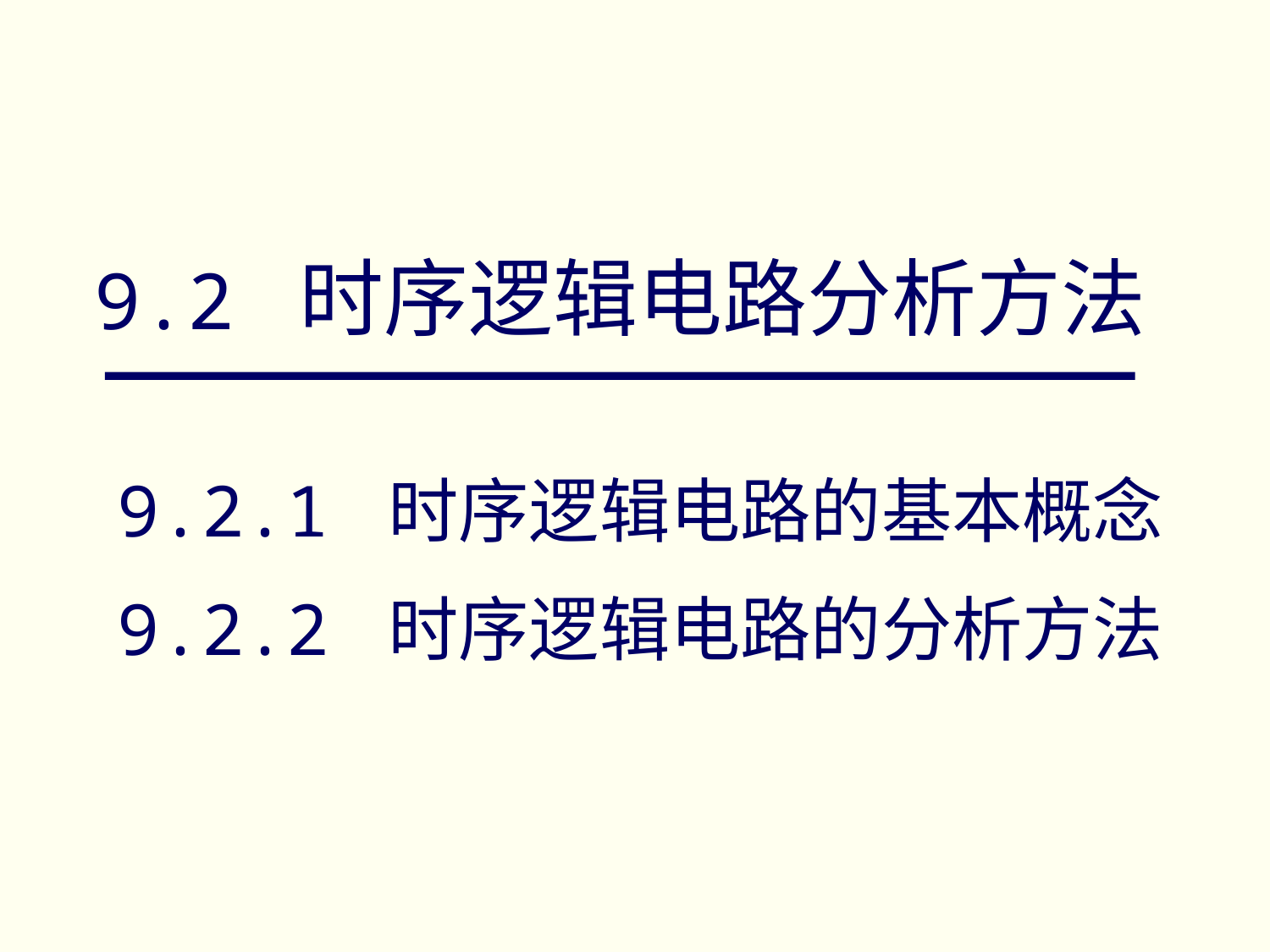

# 9.2 时序逻辑电路分析方法

9.2.1 时序逻辑电路的基本概念
9.2.2 时序逻辑电路的分析方法